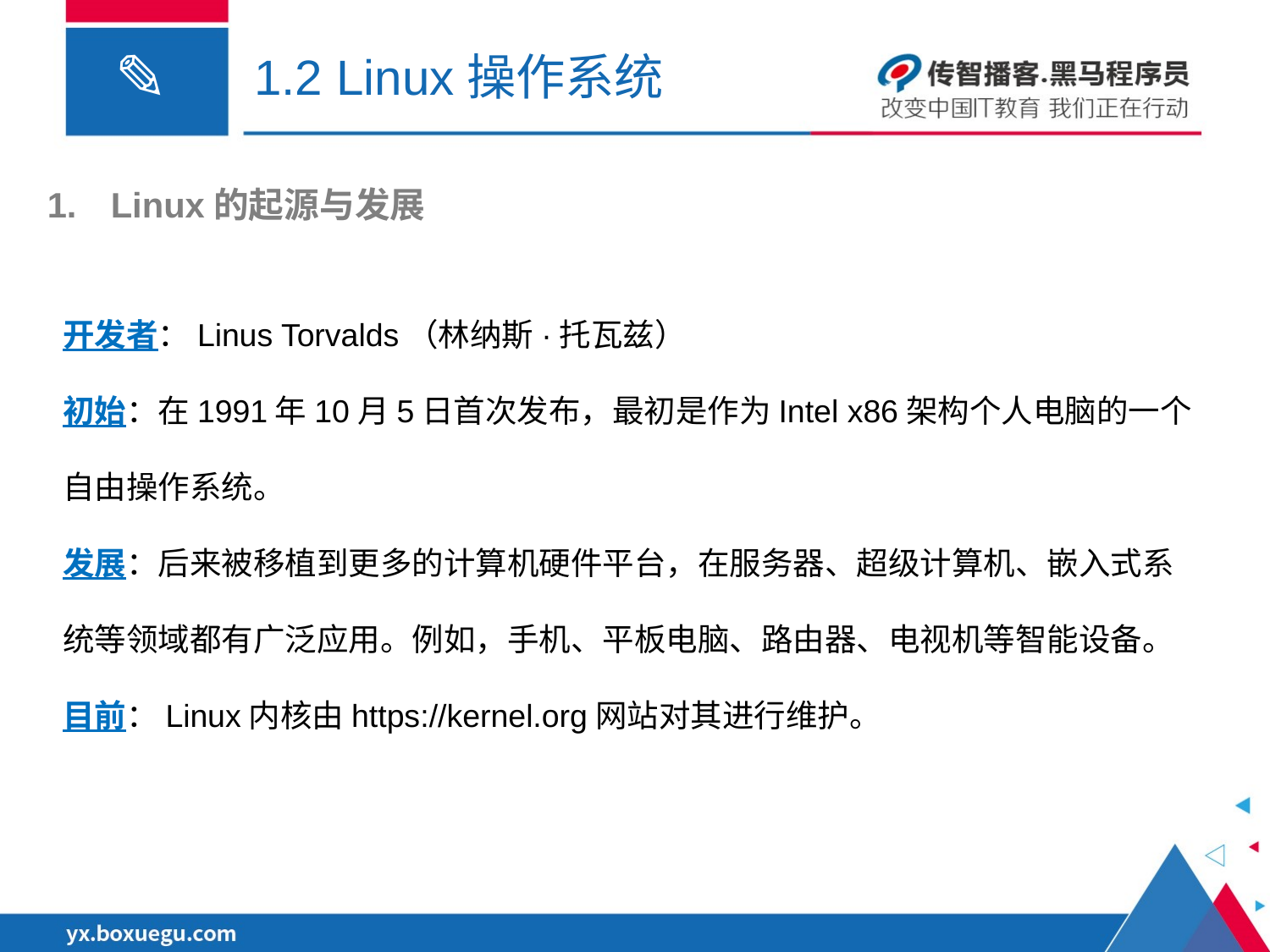

# 1.2 Linux操作系统
Linux的起源与发展
开发者：Linus Torvalds（林纳斯·托瓦兹）
初始：在1991年10月5日首次发布，最初是作为Intel x86架构个人电脑的一个自由操作系统。
发展：后来被移植到更多的计算机硬件平台，在服务器、超级计算机、嵌入式系统等领域都有广泛应用。例如，手机、平板电脑、路由器、电视机等智能设备。
目前：Linux内核由https://kernel.org网站对其进行维护。